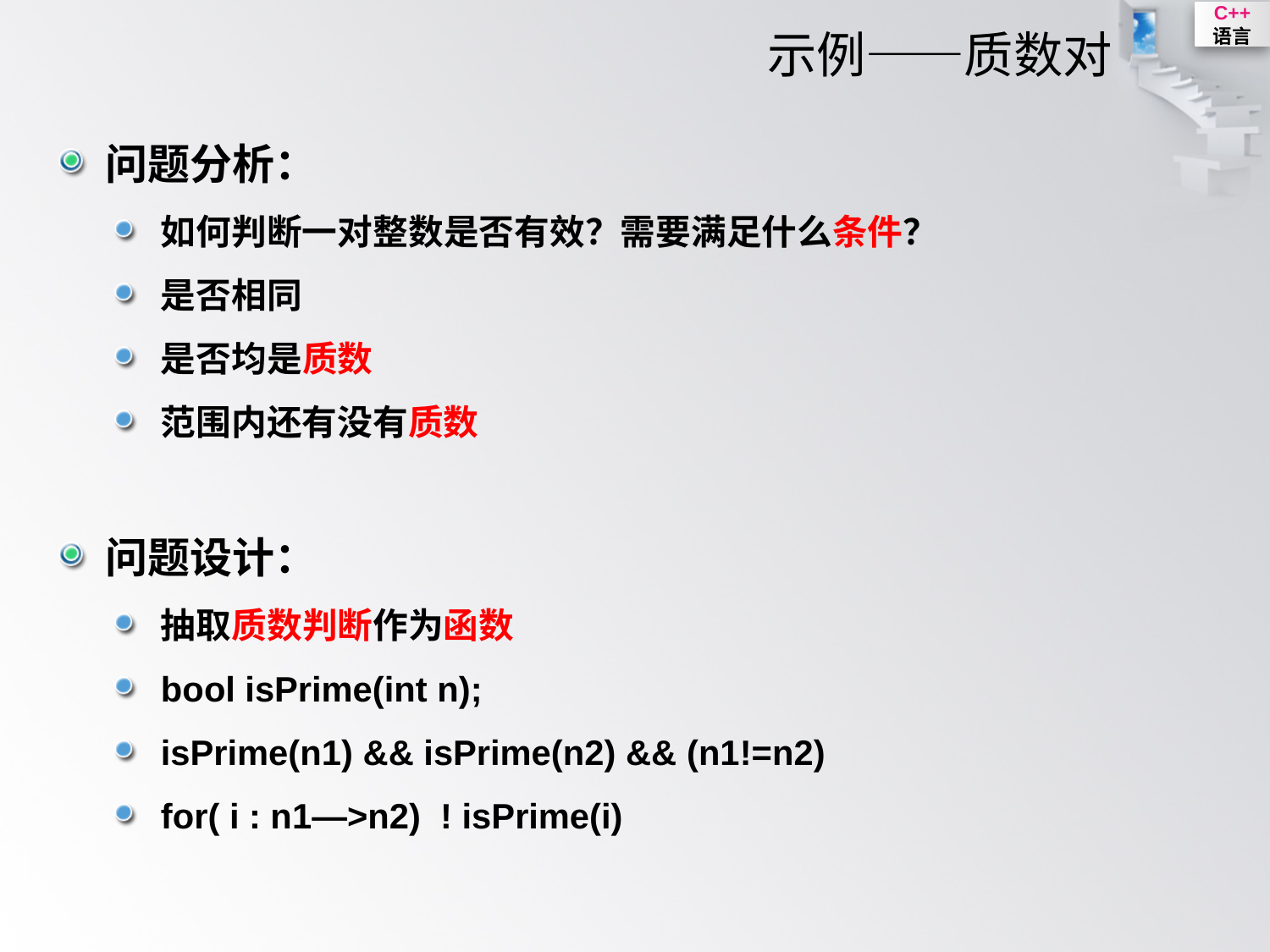

# 示例——质数对
问题分析：
如何判断一对整数是否有效？需要满足什么条件？
是否相同
是否均是质数
范围内还有没有质数

问题设计：
抽取质数判断作为函数
bool isPrime(int n);
isPrime(n1) && isPrime(n2) && (n1!=n2)
for( i : n1—>n2)  ! isPrime(i)